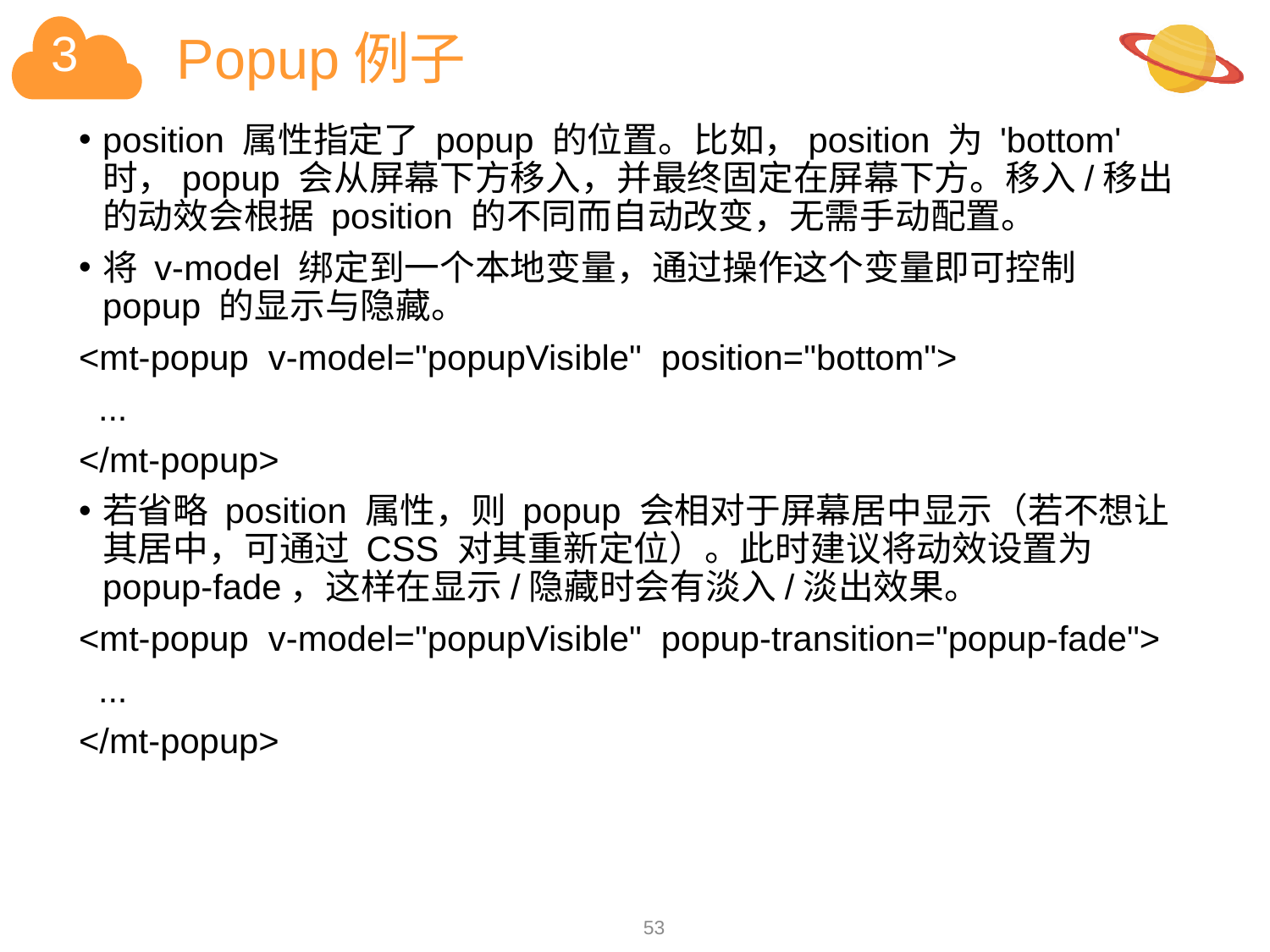

# Popup例子
position 属性指定了 popup 的位置。比如，position 为 'bottom' 时，popup 会从屏幕下方移入，并最终固定在屏幕下方。移入/移出的动效会根据 position 的不同而自动改变，无需手动配置。
将 v-model 绑定到一个本地变量，通过操作这个变量即可控制 popup 的显示与隐藏。
<mt-popup  v-model="popupVisible"  position="bottom">
  ...
</mt-popup>
若省略 position 属性，则 popup 会相对于屏幕居中显示（若不想让其居中，可通过 CSS 对其重新定位）。此时建议将动效设置为 popup-fade，这样在显示/隐藏时会有淡入/淡出效果。
<mt-popup  v-model="popupVisible"  popup-transition="popup-fade">
  ...
</mt-popup>
53